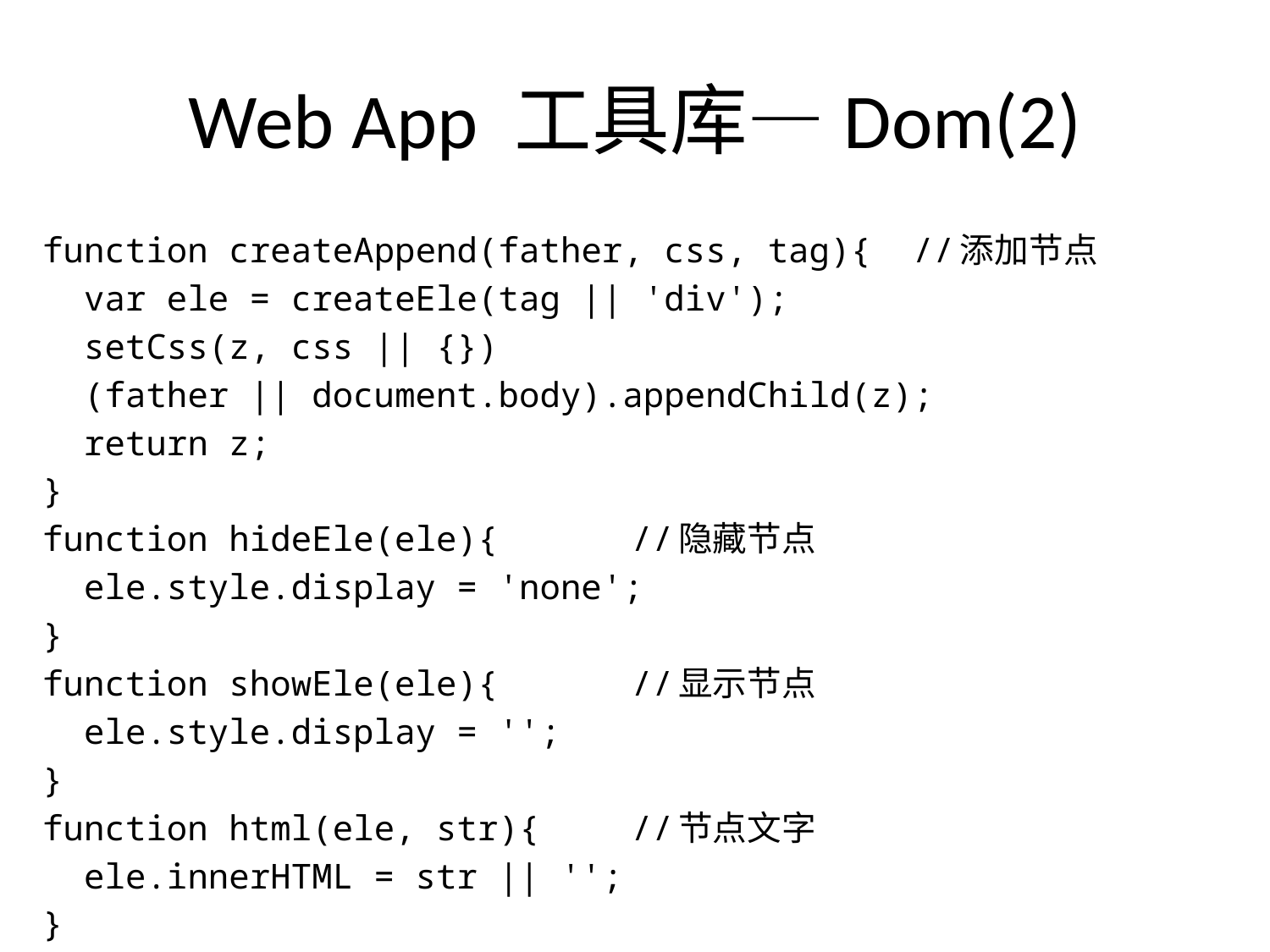

# Web App 工具库—Dom(2)
function createAppend(father, css, tag){  //添加节点
	var ele = createEle(tag || 'div');
	setCss(z, css || {})
	(father || document.body).appendChild(z);
	return z;
}
function hideEle(ele){			    //隐藏节点
	ele.style.display = 'none';
}
function showEle(ele){			    //显示节点
	ele.style.display = '';
}
function html(ele, str){			    //节点文字
	ele.innerHTML = str || '';
}